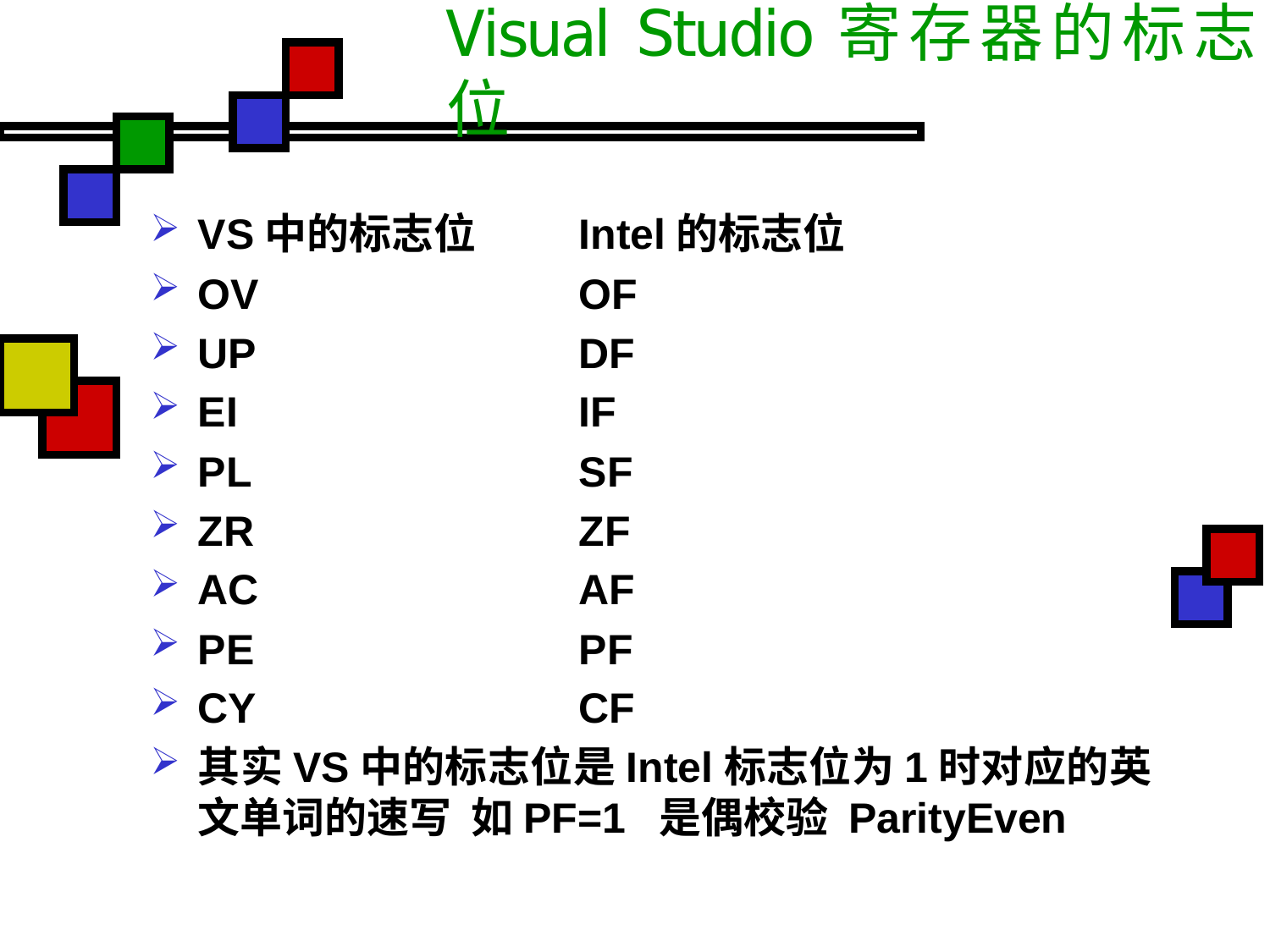

# Visual Studio寄存器的标志位
VS中的标志位	Intel的标志位
OV			OF
UP			DF
EI			IF
PL			SF
ZR			ZF
AC			AF
PE			PF
CY			CF
其实VS中的标志位是Intel标志位为1时对应的英文单词的速写  如PF=1  是偶校验 ParityEven